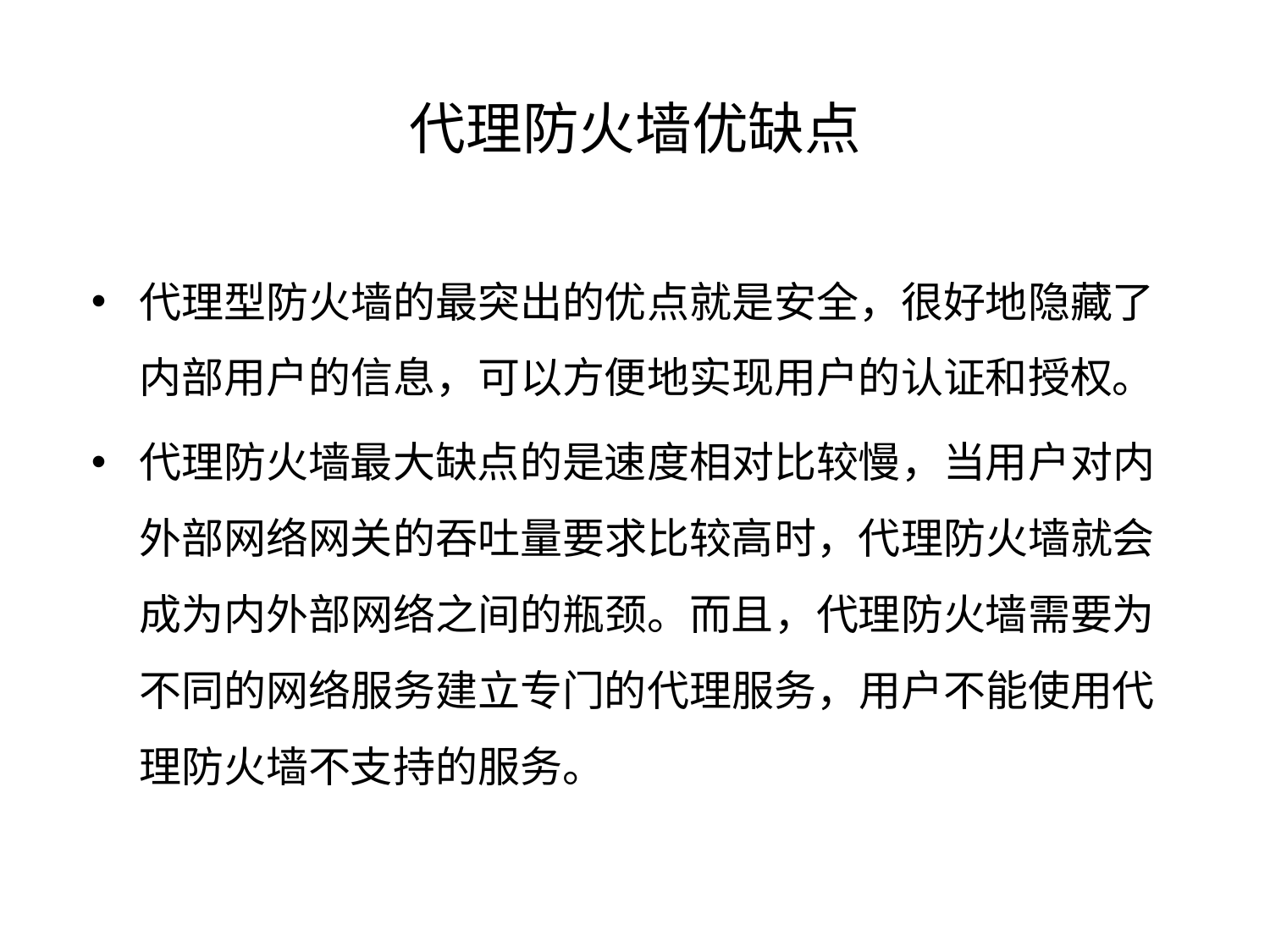

# 代理防火墙优缺点
代理型防火墙的最突出的优点就是安全，很好地隐藏了内部用户的信息，可以方便地实现用户的认证和授权。
代理防火墙最大缺点的是速度相对比较慢，当用户对内外部网络网关的吞吐量要求比较高时，代理防火墙就会成为内外部网络之间的瓶颈。而且，代理防火墙需要为不同的网络服务建立专门的代理服务，用户不能使用代理防火墙不支持的服务。